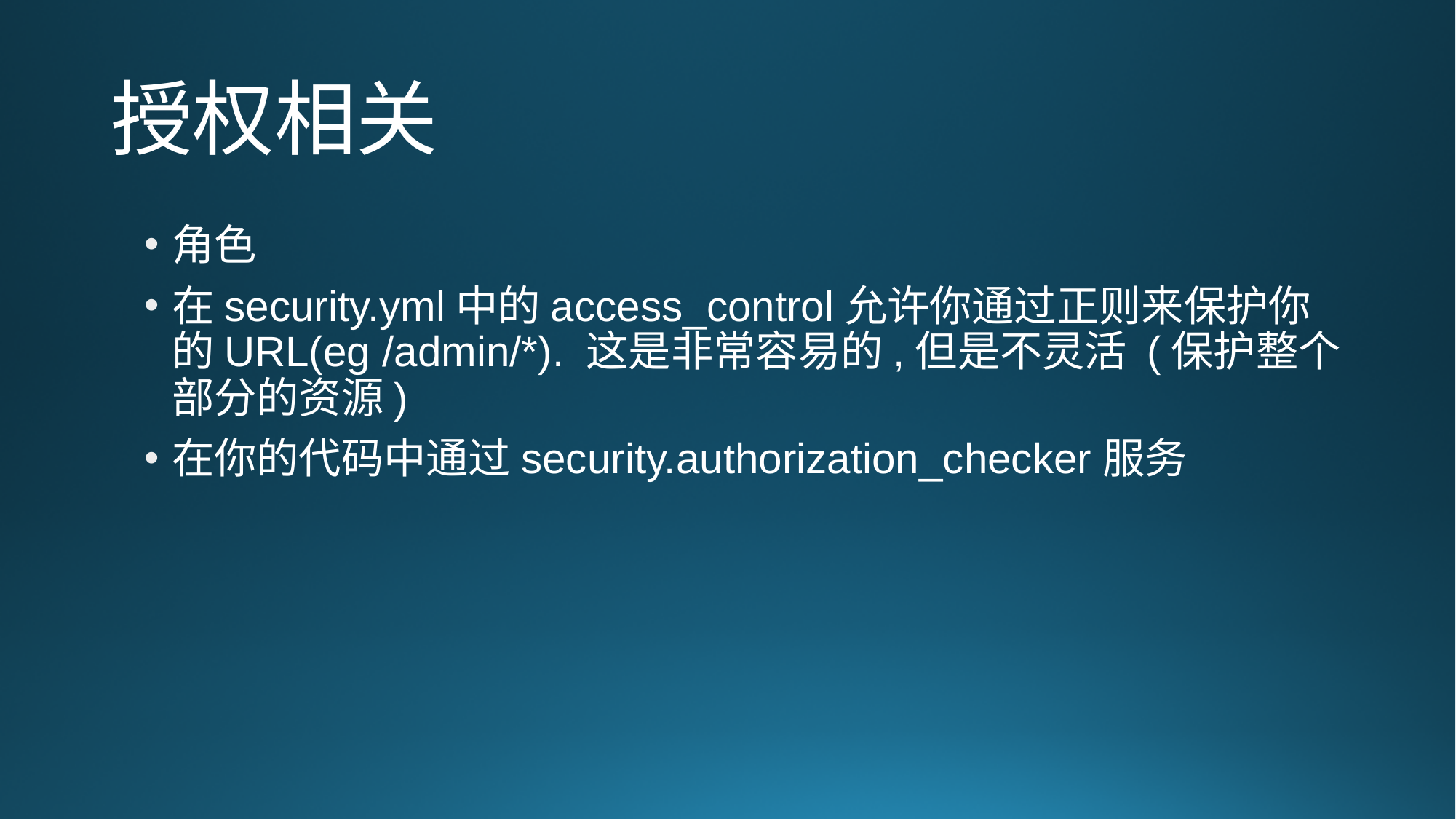

# 授权相关
角色
在security.yml中的access_control允许你通过正则来保护你的URL(eg /admin/*). 这是非常容易的,但是不灵活 (保护整个部分的资源)
在你的代码中通过security.authorization_checker服务